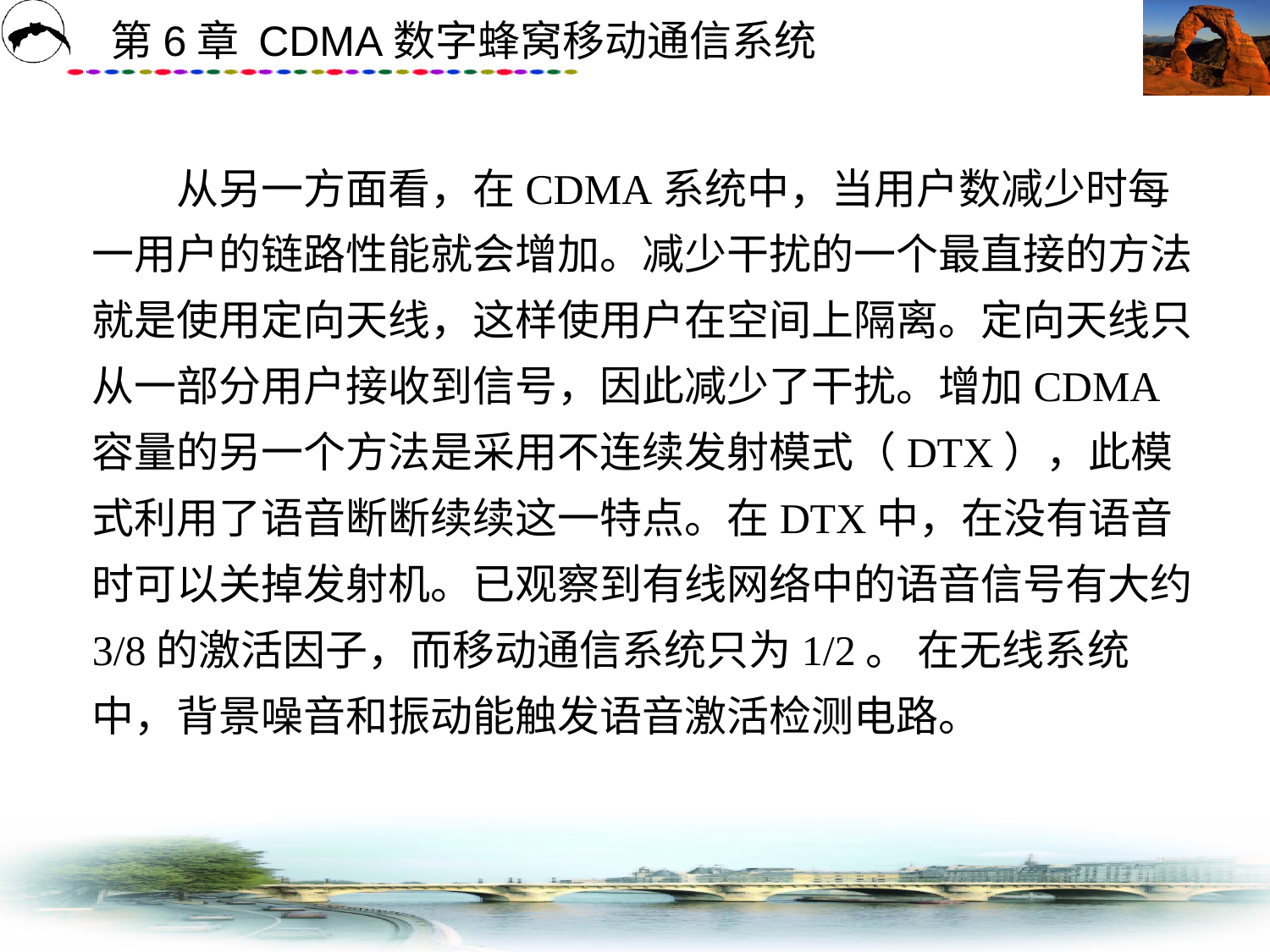

# 从另一方面看，在CDMA系统中，当用户数减少时每一用户的链路性能就会增加。减少干扰的一个最直接的方法就是使用定向天线，这样使用户在空间上隔离。定向天线只从一部分用户接收到信号，因此减少了干扰。增加CDMA容量的另一个方法是采用不连续发射模式（DTX），此模式利用了语音断断续续这一特点。在DTX中，在没有语音时可以关掉发射机。已观察到有线网络中的语音信号有大约3/8的激活因子，而移动通信系统只为1/2。 在无线系统中，背景噪音和振动能触发语音激活检测电路。